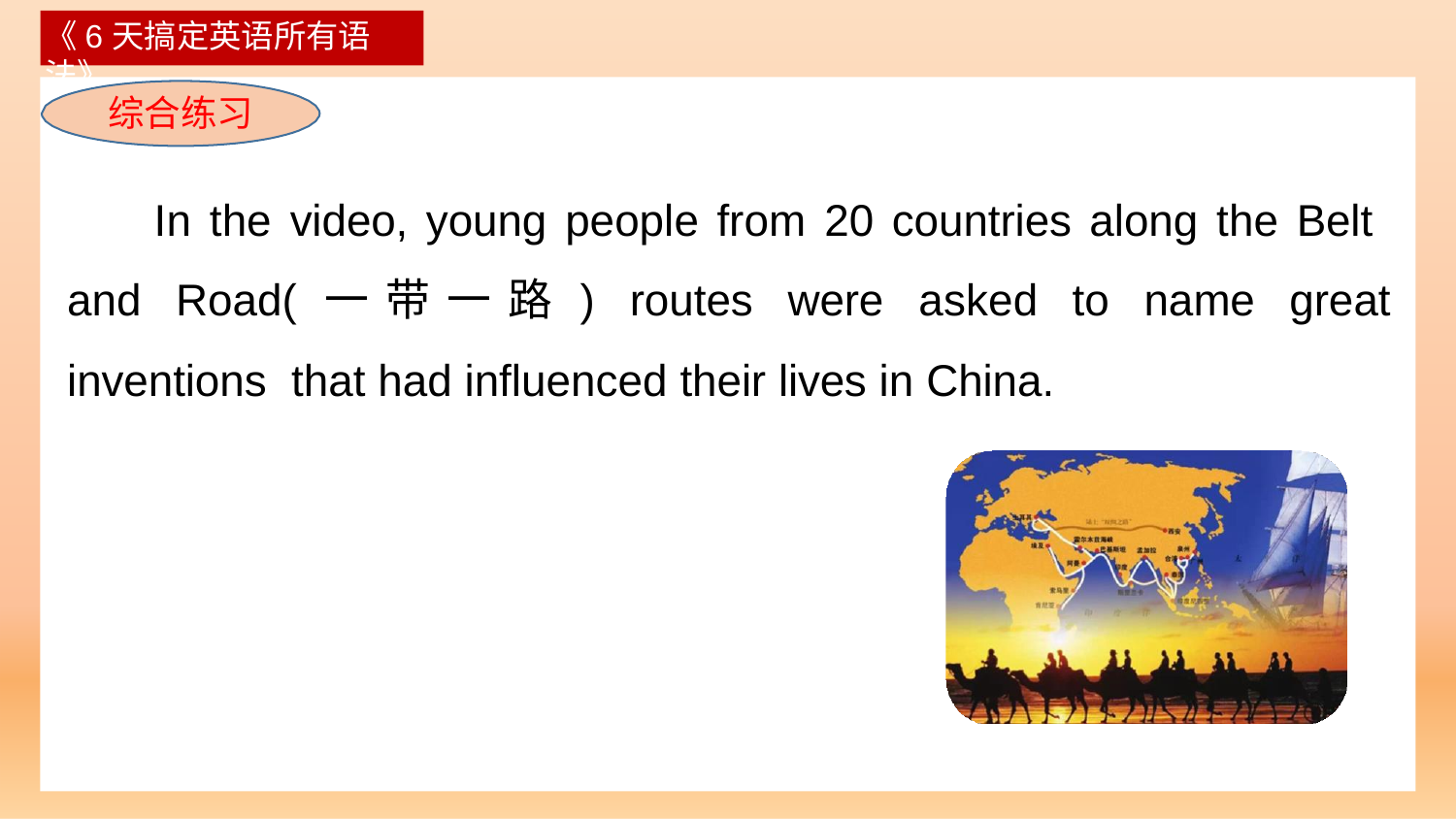

《6天搞定英语所有语法》

综合练习
In the video, young people from 20 countries along the Belt  and Road(一带一路) routes were asked to name great inventions  that had influenced their lives in China.